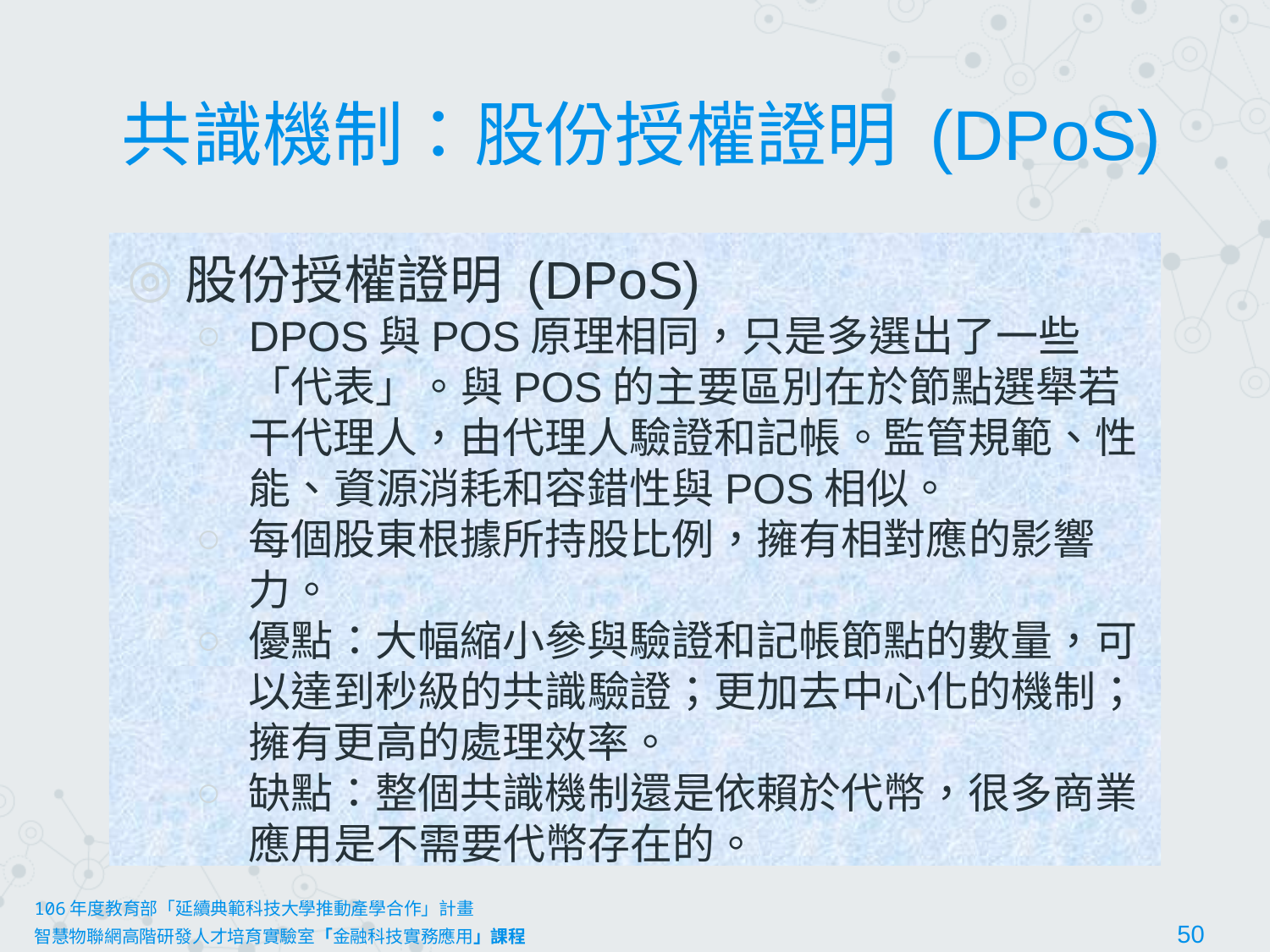

# 共識機制：股份授權證明 (DPoS)
股份授權證明 (DPoS)
DPOS與POS原理相同，只是多選出了一些「代表」。與POS的主要區別在於節點選舉若干代理人，由代理人驗證和記帳。監管規範、性能、資源消耗和容錯性與POS相似。
每個股東根據所持股比例，擁有相對應的影響力。
優點：大幅縮小參與驗證和記帳節點的數量，可以達到秒級的共識驗證；更加去中心化的機制；擁有更高的處理效率。
缺點：整個共識機制還是依賴於代幣，很多商業應用是不需要代幣存在的。

106年度教育部「延續典範科技大學推動產學合作」計畫
智慧物聯網高階研發人才培育實驗室「金融科技實務應用」課程						50